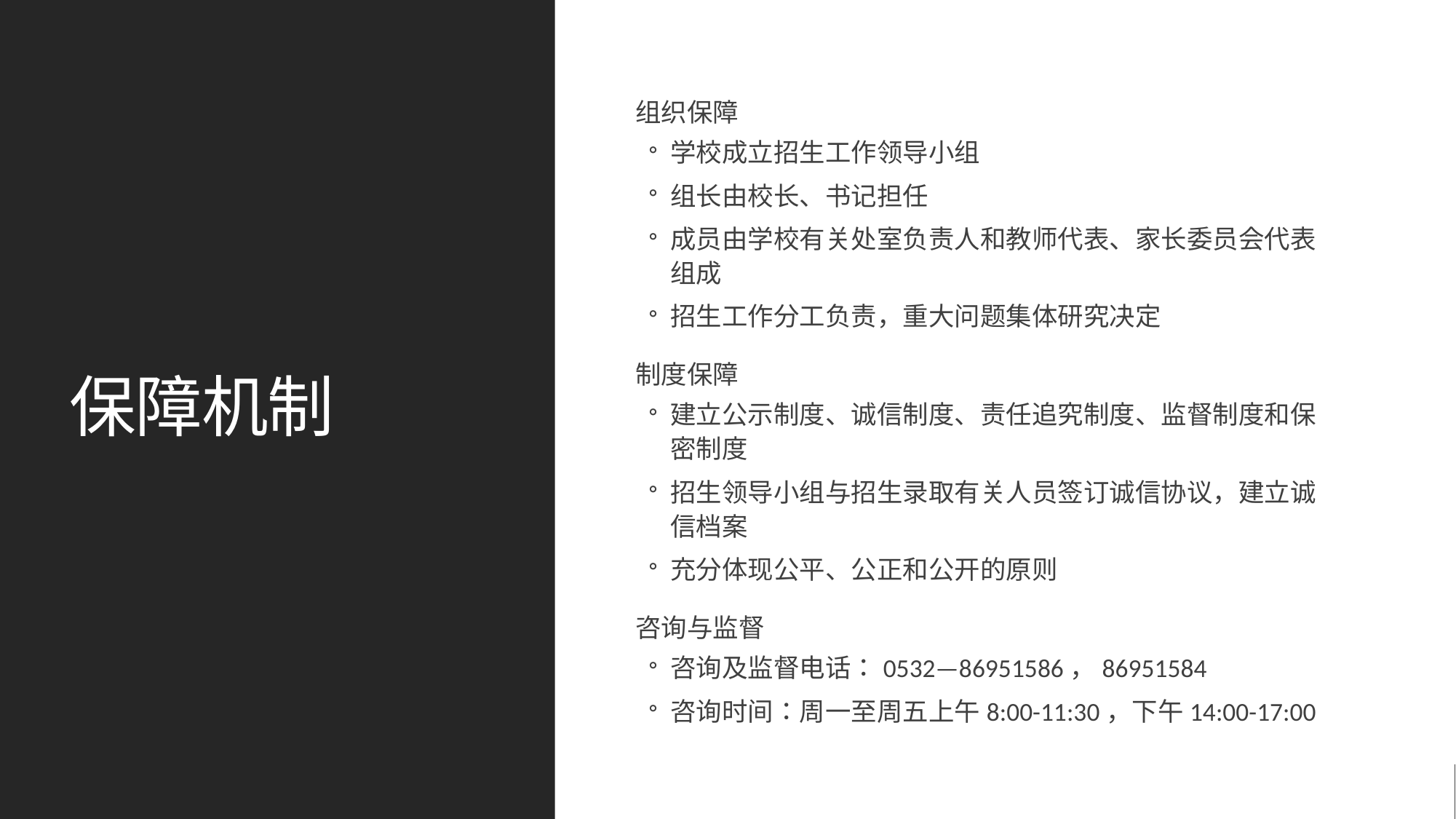

# 保障机制
组织保障
学校成立招生工作领导小组
组长由校长、书记担任
成员由学校有关处室负责人和教师代表、家长委员会代表组成
招生工作分工负责，重大问题集体研究决定
制度保障
建立公示制度、诚信制度、责任追究制度、监督制度和保密制度
招生领导小组与招生录取有关人员签订诚信协议，建立诚信档案
充分体现公平、公正和公开的原则
咨询与监督
咨询及监督电话：0532—86951586，86951584
咨询时间：周一至周五上午8:00-11:30，下午14:00-17:00